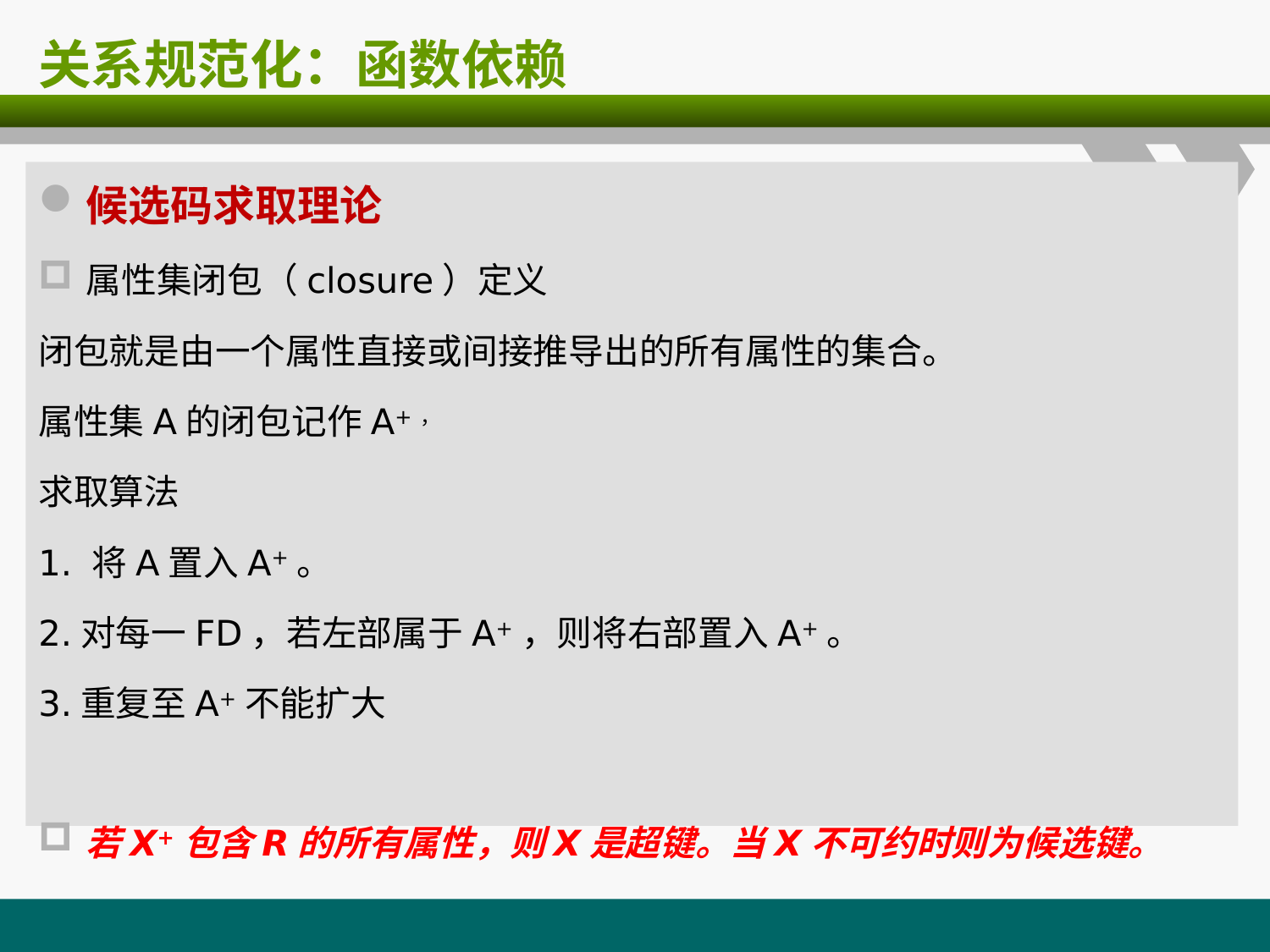

# 关系规范化：函数依赖
候选码求取理论
属性集闭包（closure）定义
闭包就是由一个属性直接或间接推导出的所有属性的集合。
属性集A的闭包记作A+，
求取算法
1. 将A置入A+。
2.对每一FD，若左部属于A+，则将右部置入A+。
3.重复至A+不能扩大

若X+包含R的所有属性，则X是超键。当X不可约时则为候选键。